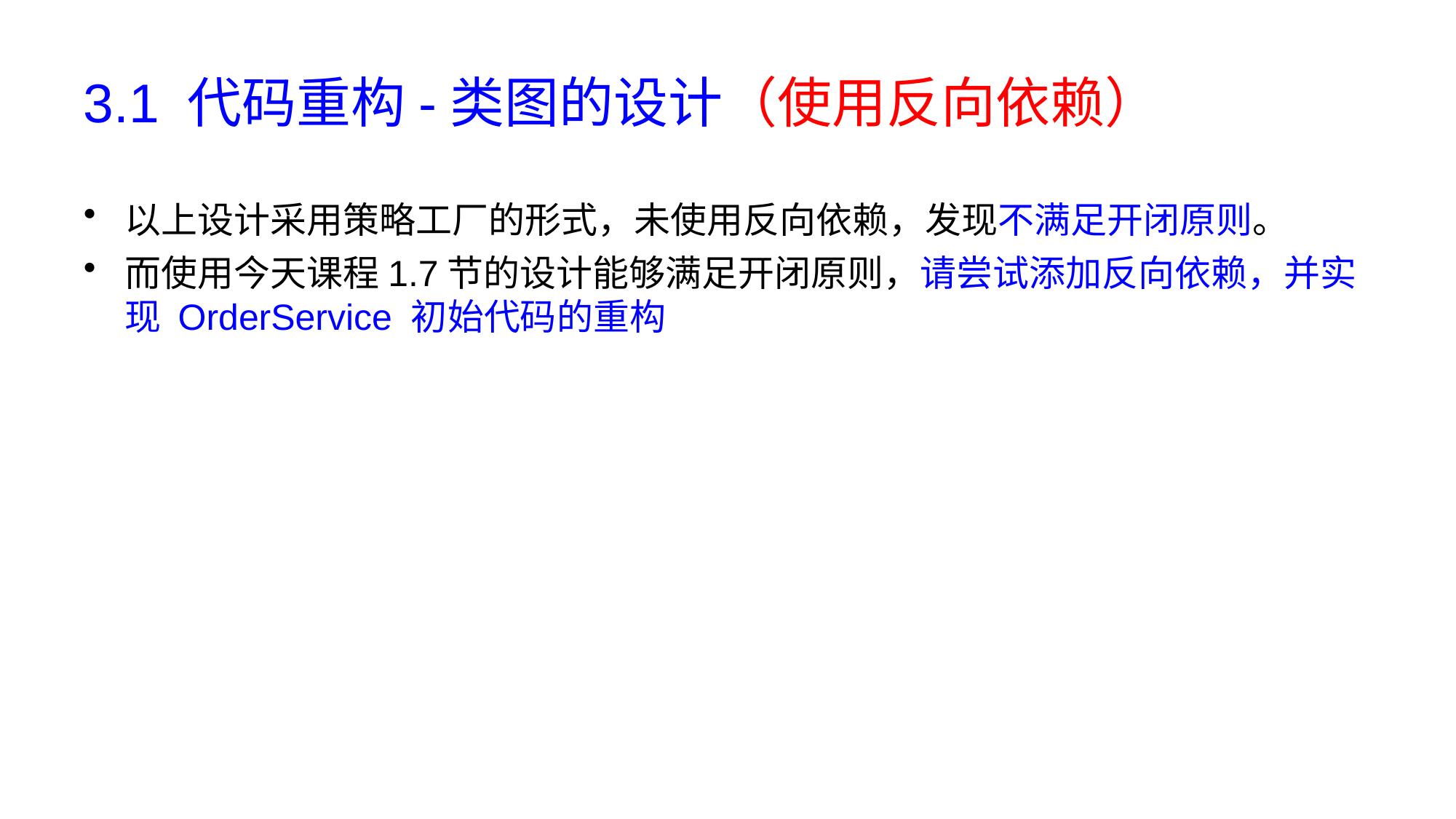

# 3.1 代码重构-类图的设计（使用反向依赖）
以上设计采用策略工厂的形式，未使用反向依赖，发现不满足开闭原则。
而使用今天课程1.7节的设计能够满足开闭原则，请尝试添加反向依赖，并实现 OrderService 初始代码的重构
32